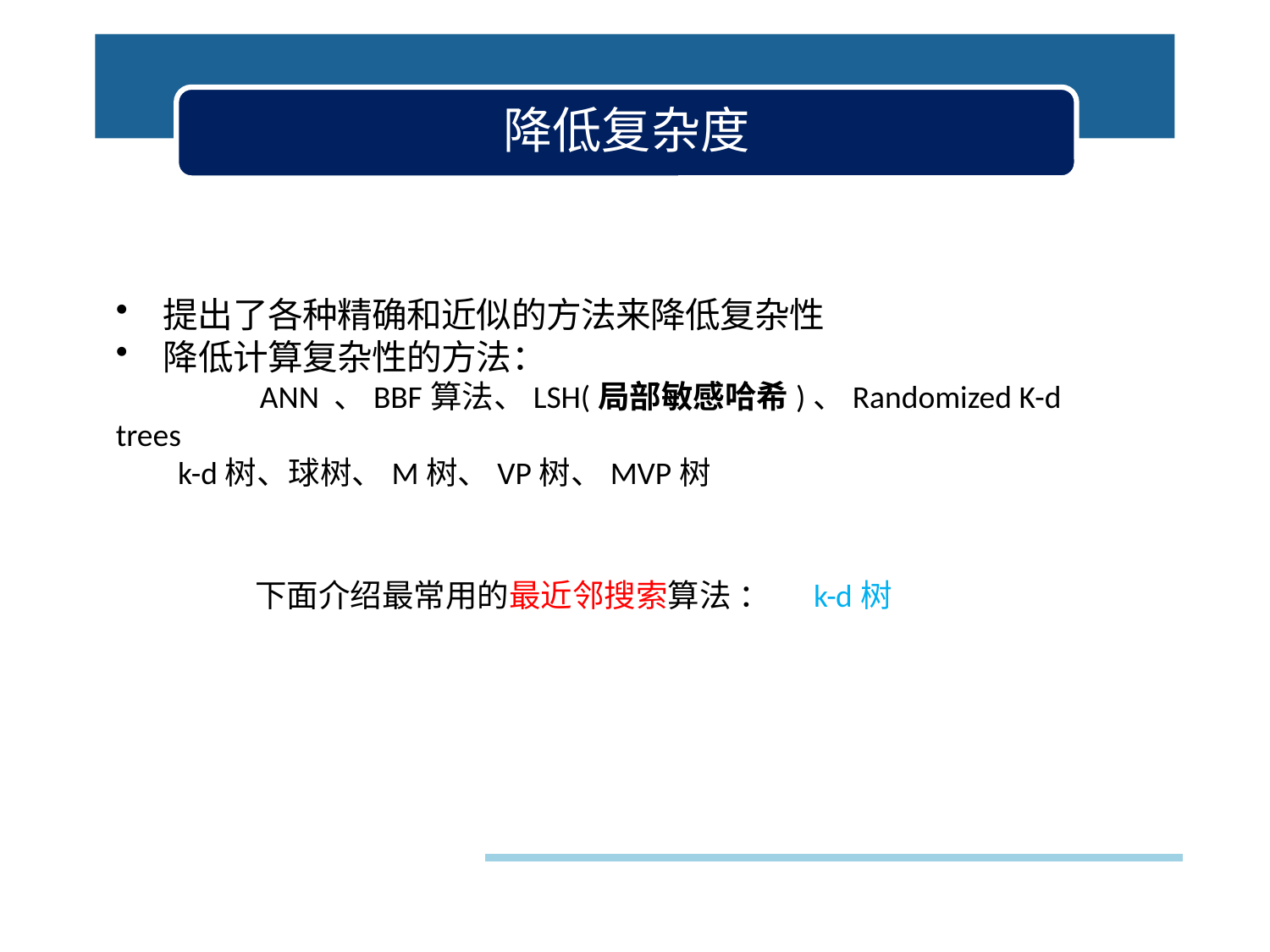

# 降低复杂度
提出了各种精确和近似的方法来降低复杂性
降低计算复杂性的方法：
                    ANN 、BBF算法、LSH(局部敏感哈希)、Randomized K-d trees
	  k-d树、球树、M树、VP树、MVP树
下面介绍最常用的最近邻搜索算法 ：     k-d树